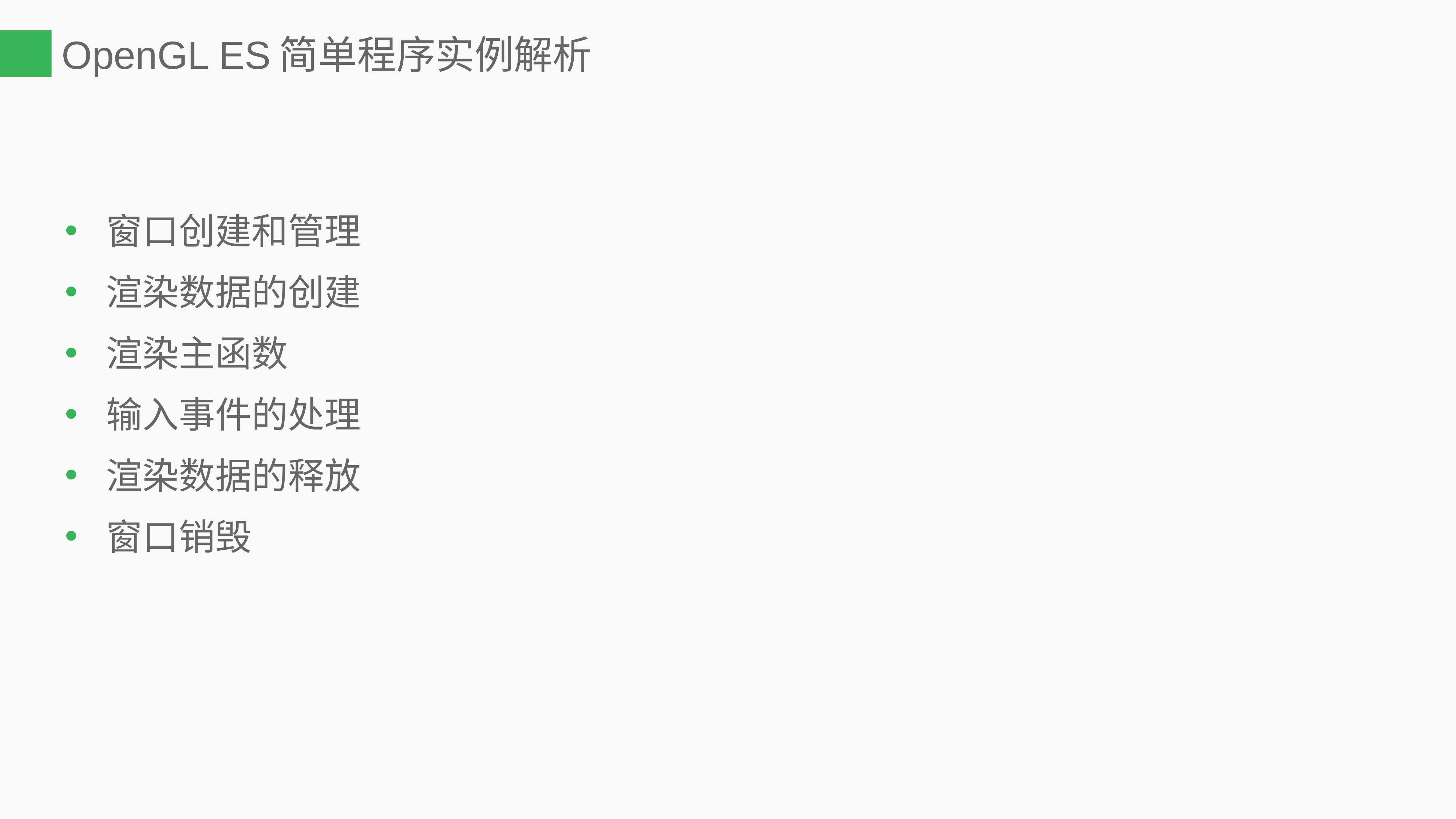

# OpenGL ES简单程序实例解析
窗口创建和管理
渲染数据的创建
渲染主函数
输入事件的处理
渲染数据的释放
窗口销毁